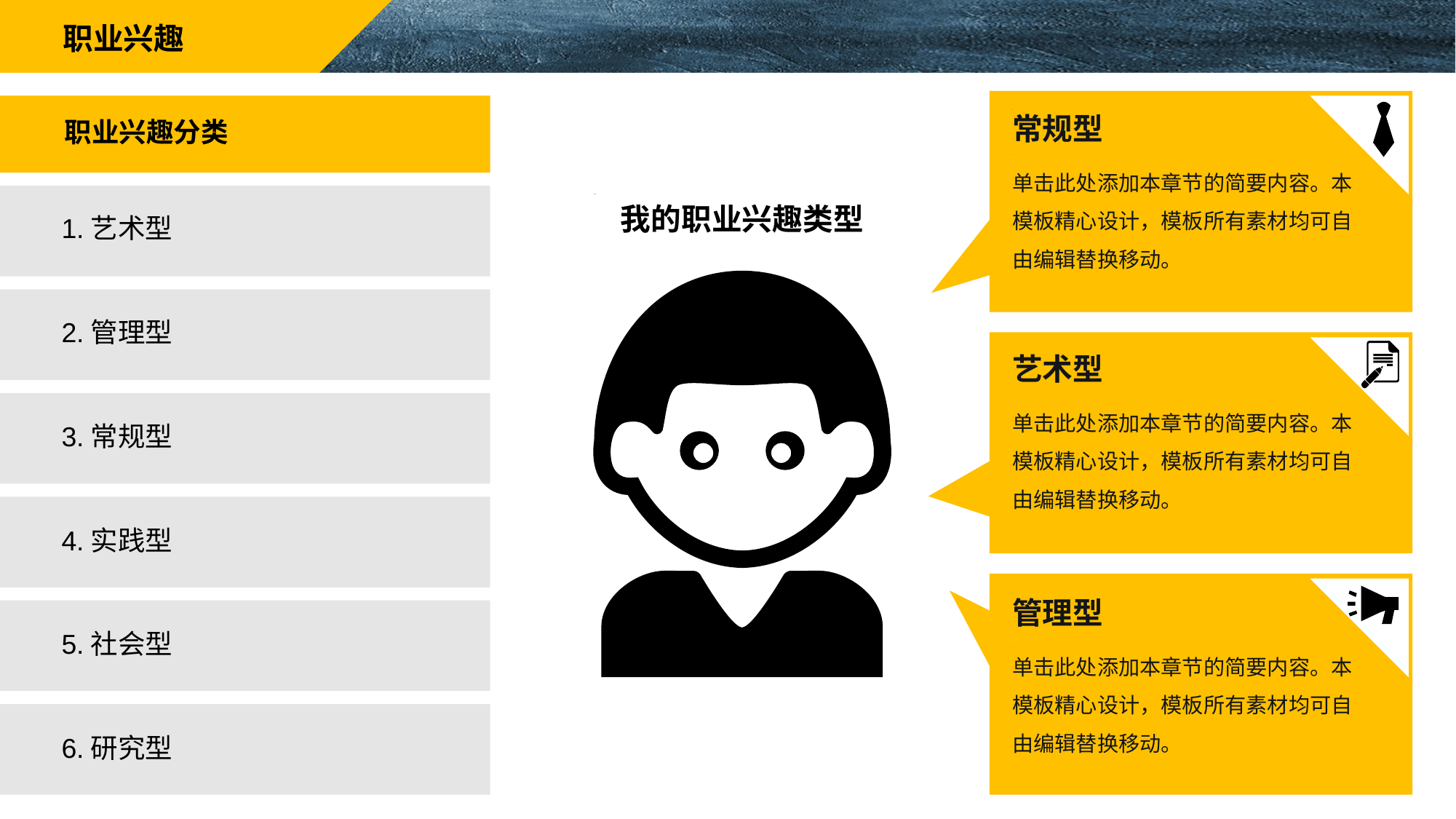

职业兴趣

常规型
单击此处添加本章节的简要内容。本模板精心设计，模板所有素材均可自由编辑替换移动。

艺术型
单击此处添加本章节的简要内容。本模板精心设计，模板所有素材均可自由编辑替换移动。

管理型
单击此处添加本章节的简要内容。本模板精心设计，模板所有素材均可自由编辑替换移动。

职业兴趣分类

我的职业兴趣类型

1.艺术型

2.管理型

3.常规型

4.实践型

5.社会型

6.研究型